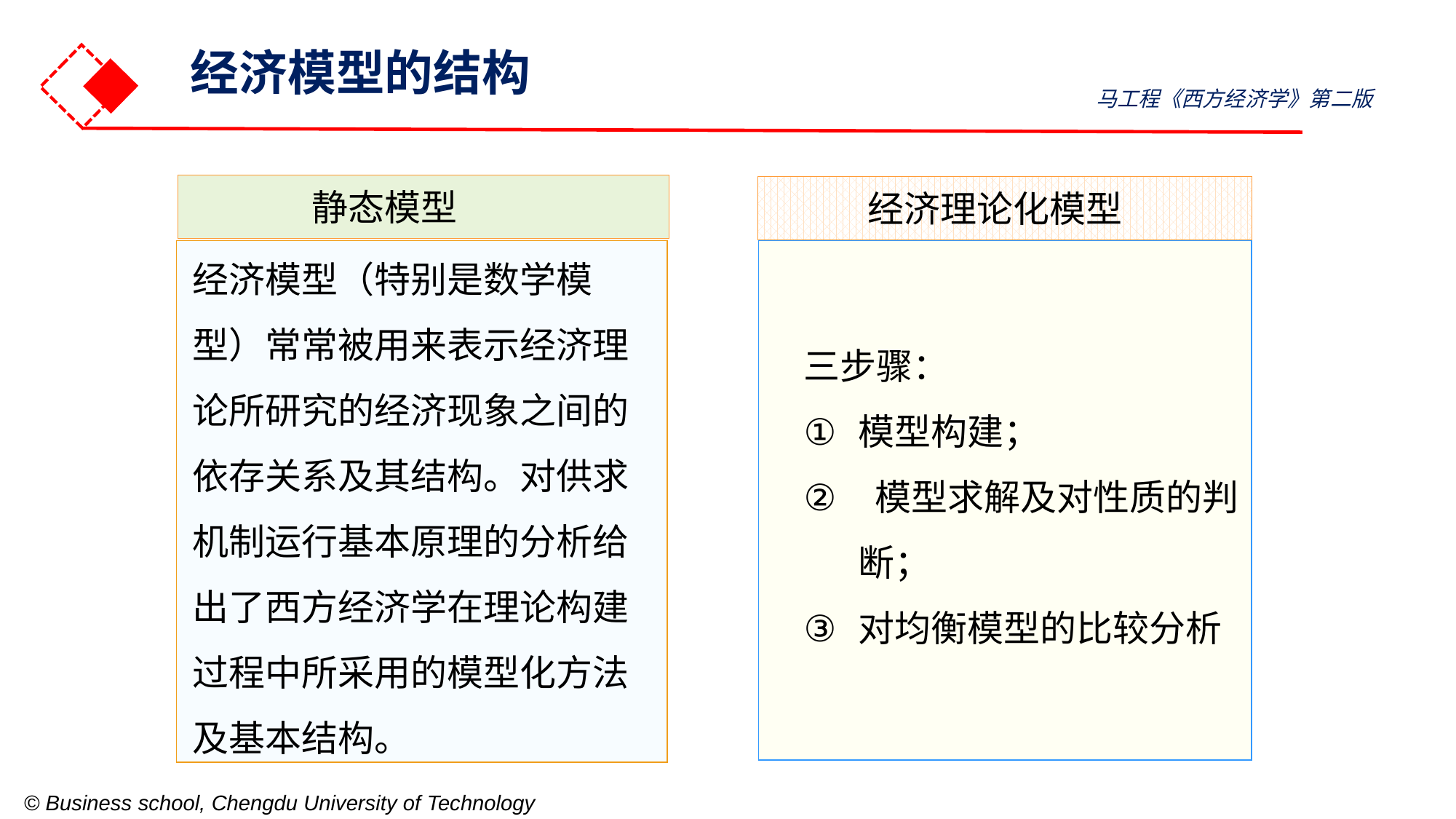

经济模型的结构

马工程《西方经济学》第二版
              静态模型
           经济理论化模型
经济模型（特别是数学模型）常常被用来表示经济理论所研究的经济现象之间的依存关系及其结构。对供求机制运行基本原理的分析给出了西方经济学在理论构建过程中所采用的模型化方法及基本结构。

三步骤：
模型构建；
 模型求解及对性质的判断；
对均衡模型的比较分析